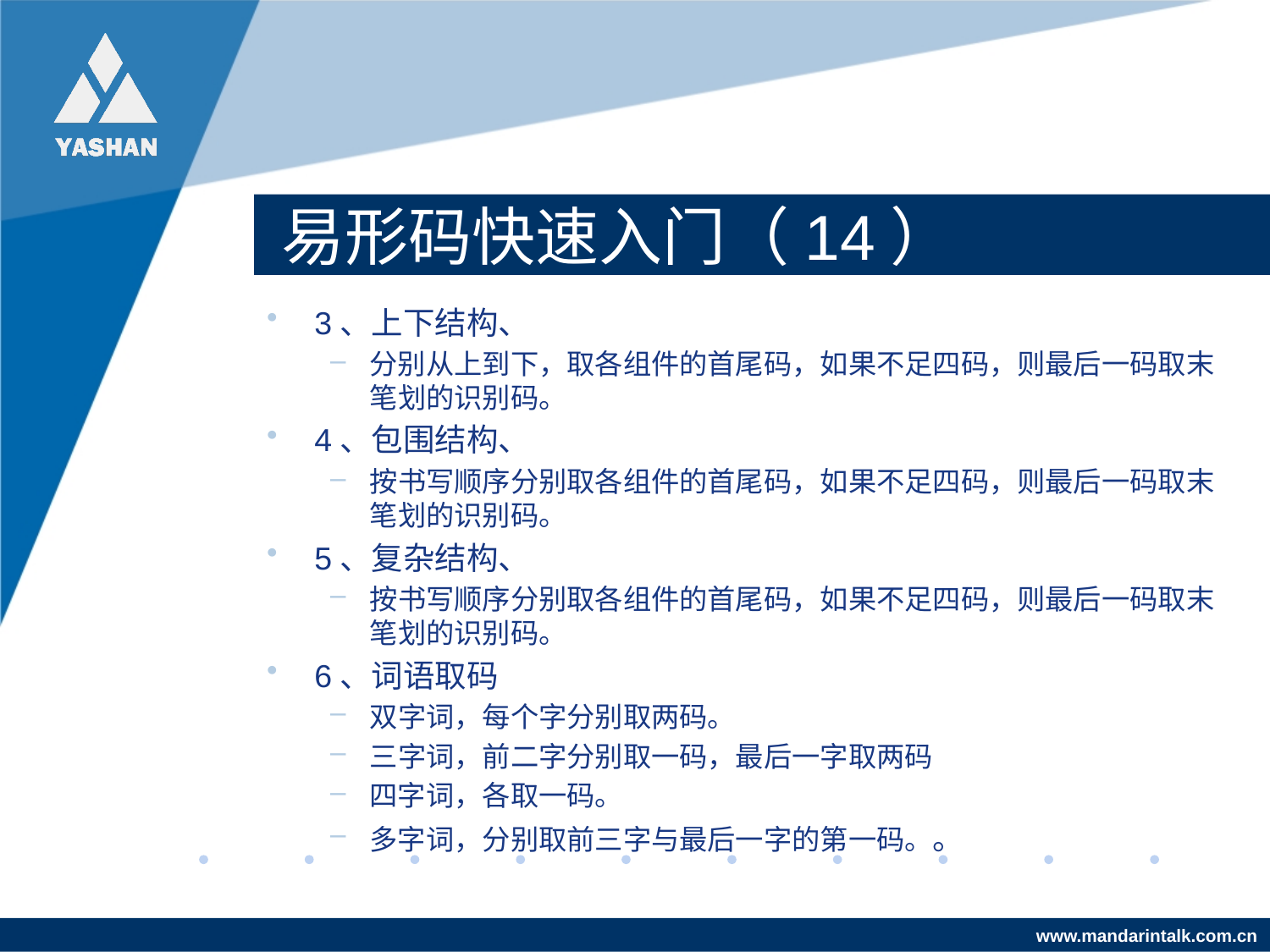

# 易形码快速入门（14）
3、上下结构、
分别从上到下，取各组件的首尾码，如果不足四码，则最后一码取末笔划的识别码。
4、包围结构、
按书写顺序分别取各组件的首尾码，如果不足四码，则最后一码取末笔划的识别码。
5、复杂结构、
按书写顺序分别取各组件的首尾码，如果不足四码，则最后一码取末笔划的识别码。
6、词语取码
双字词，每个字分别取两码。
三字词，前二字分别取一码，最后一字取两码
四字词，各取一码。
多字词，分别取前三字与最后一字的第一码。。